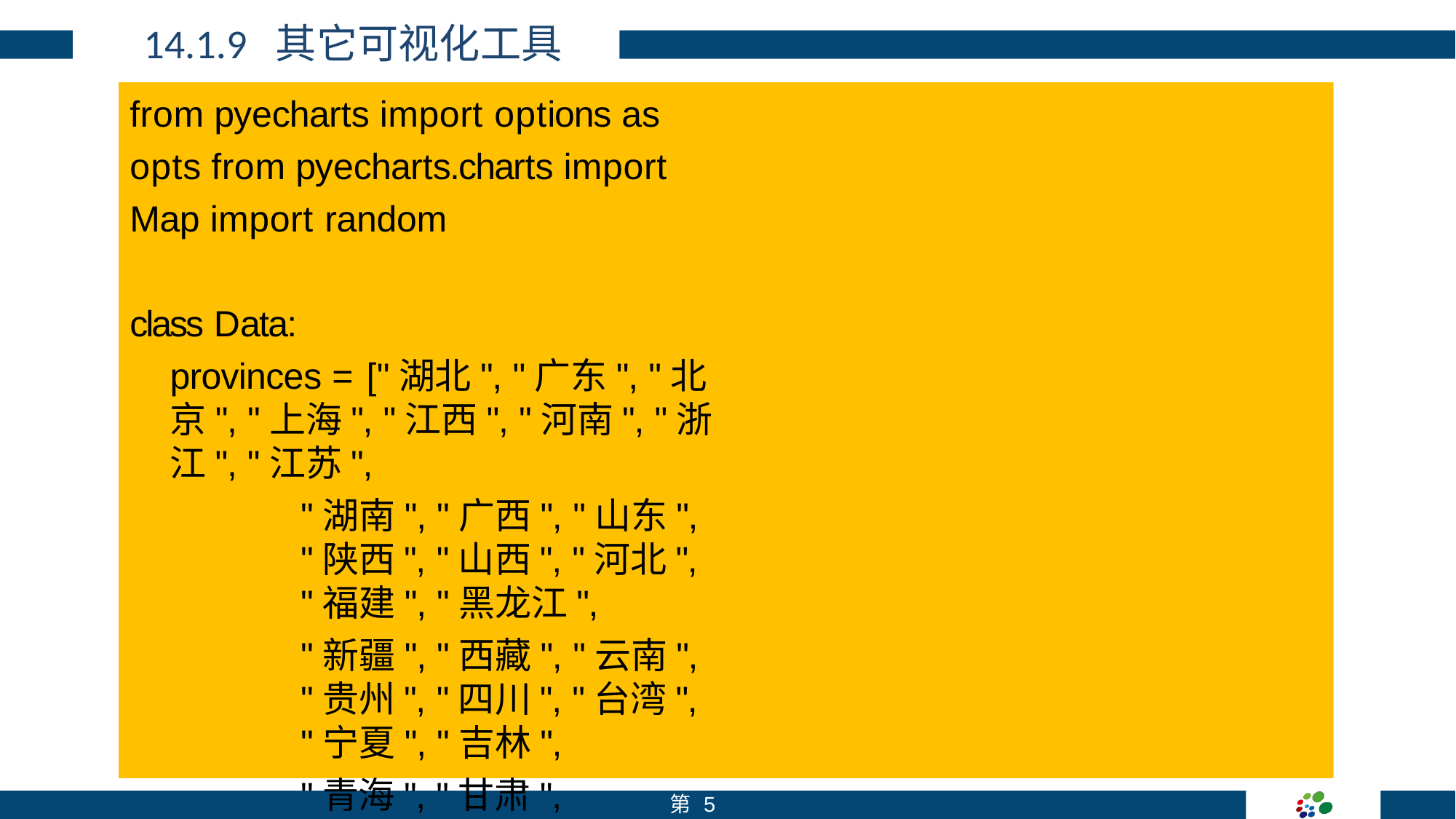

# 14.1.9  其它可视化工具
from pyecharts import options as opts from pyecharts.charts import Map import random

class Data:

provinces = ["湖北", "广东", "北京", "上海", "江西", "河南", "浙江", "江苏",

"湖南", "广西", "山东", "陕西", "山西", "河北", "福建", "黑龙江",

"新疆", "西藏", "云南", "贵州", "四川", "台湾", "宁夏", "吉林",

"青海", "甘肃",	"内蒙古", "重庆", "安徽","天津","海南","辽宁"]

@staticmethod

def values(start: int = 20, end: int = 150) -> list:

return [random.randint(start, end) for _ in range(32)]

第 5 页